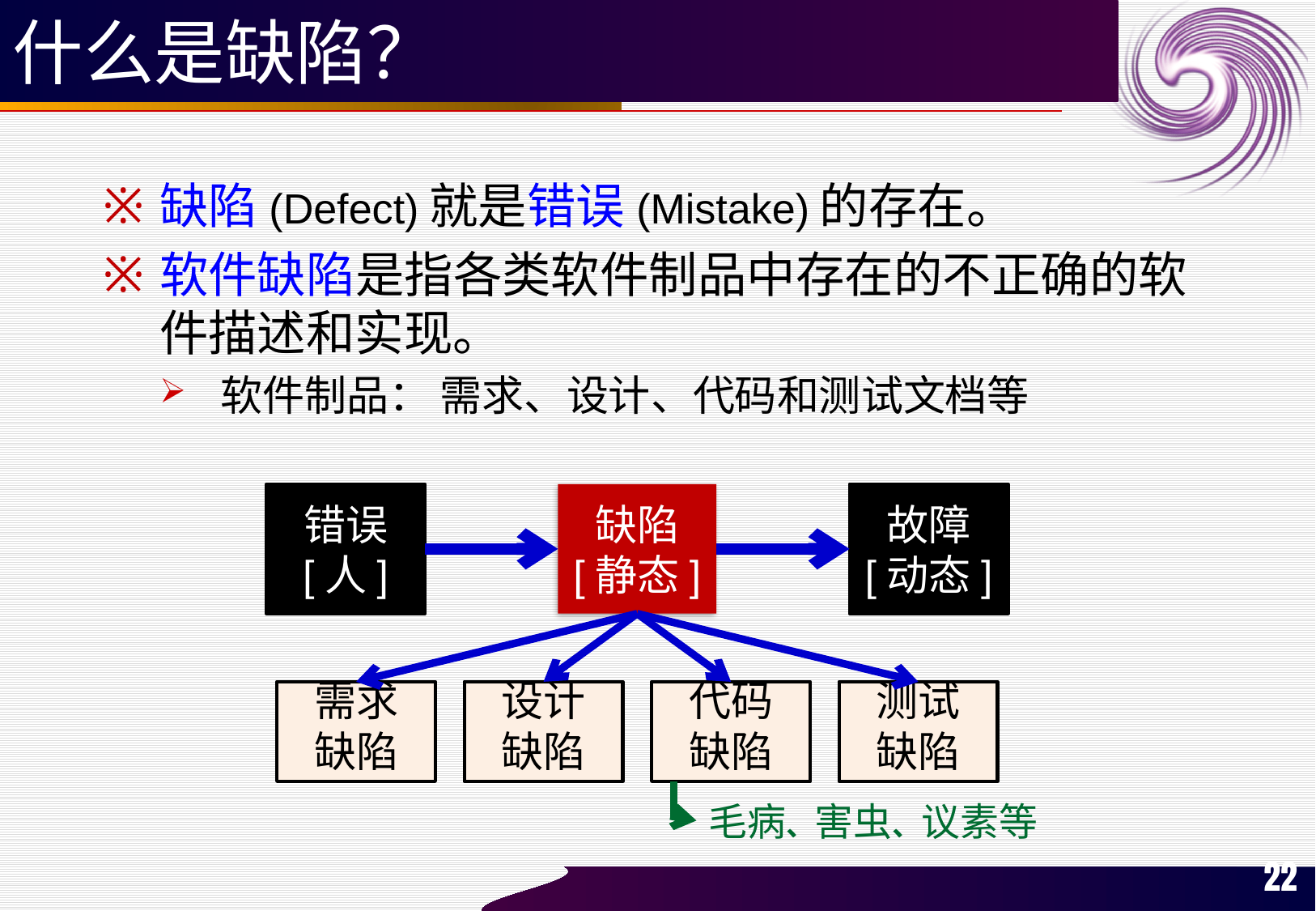

# 什么是缺陷？
缺陷(Defect)就是错误(Mistake)的存在。
软件缺陷是指各类软件制品中存在的不正确的软件描述和实现。
软件制品： 需求、设计、代码和测试文档等
错误
[人]
缺陷
[静态]
故障
[动态]
需求
缺陷
设计
缺陷
代码
缺陷
测试
缺陷
毛病、害虫、议素等
22